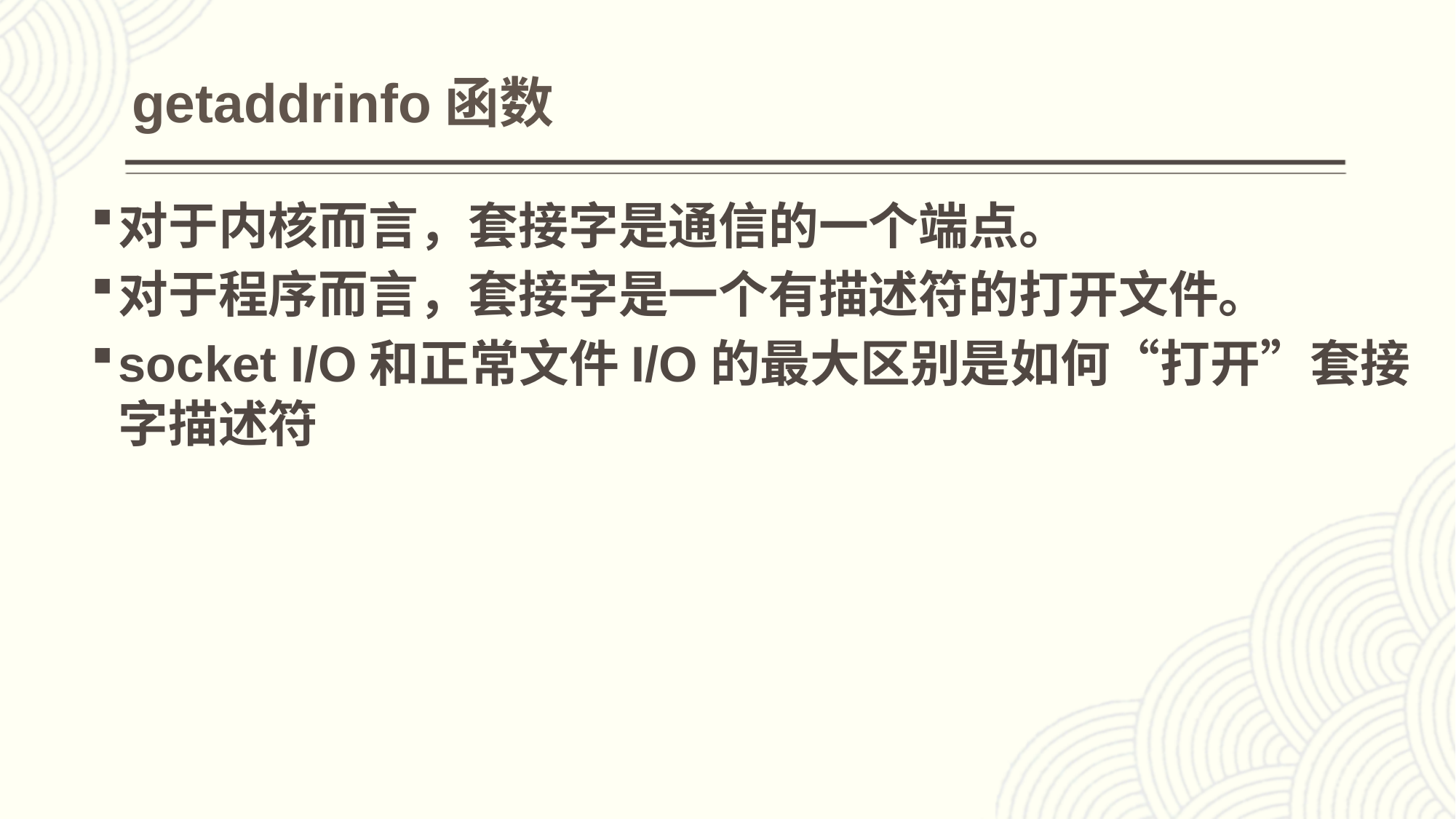

# getaddrinfo函数
对于内核而言，套接字是通信的一个端点。
对于程序而言，套接字是一个有描述符的打开文件。
socket I/O和正常文件I/O的最大区别是如何“打开”套接字描述符